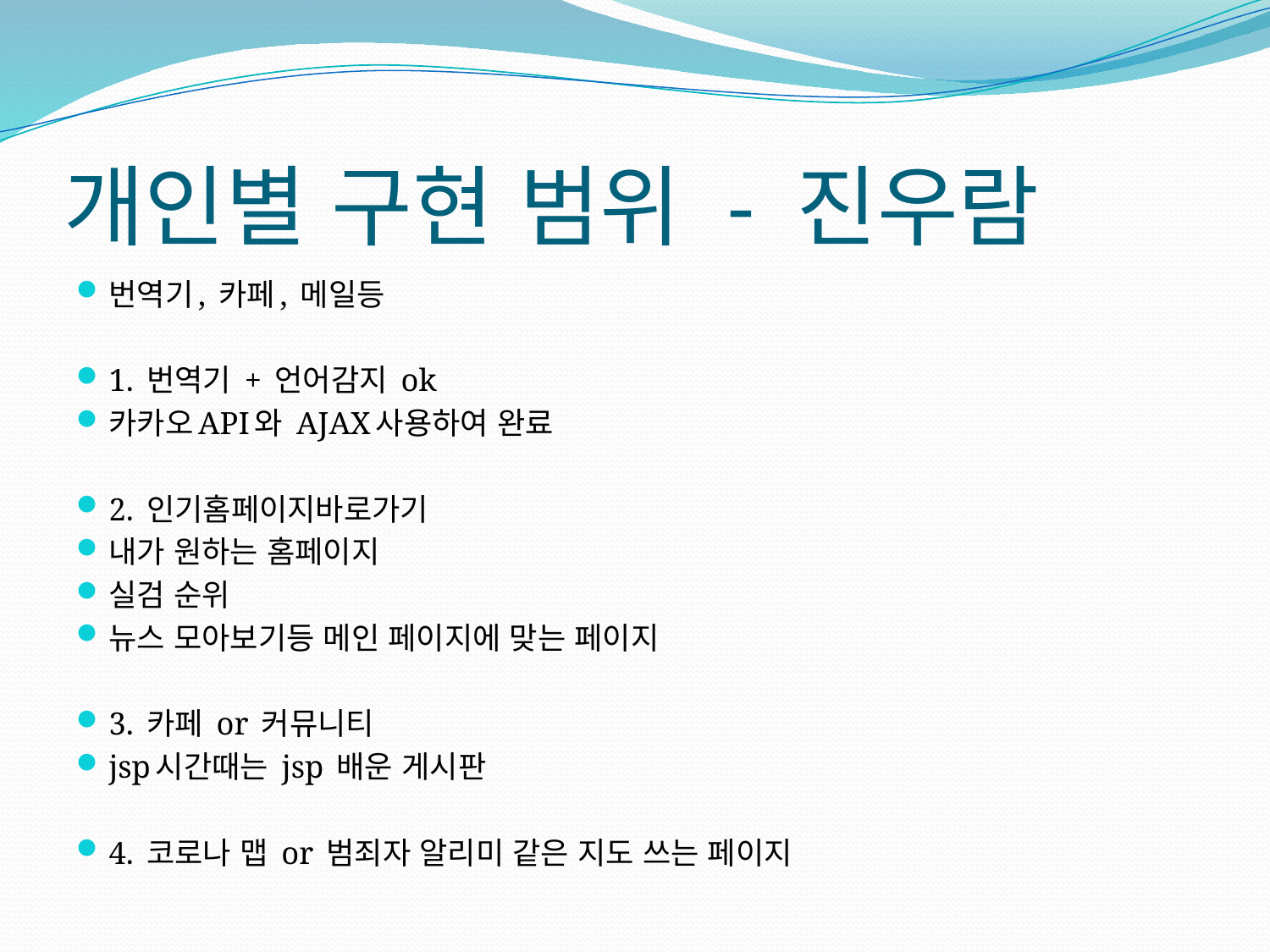

# 개인별 구현 범위 - 진우람
번역기, 카페, 메일등

1. 번역기 + 언어감지 ok
카카오API와 AJAX사용하여 완료

2. 인기홈페이지바로가기
내가 원하는 홈페이지
실검 순위
뉴스 모아보기등 메인 페이지에 맞는 페이지

3. 카페 or 커뮤니티
jsp시간때는 jsp 배운 게시판

4. 코로나 맵 or 범죄자 알리미 같은 지도 쓰는 페이지